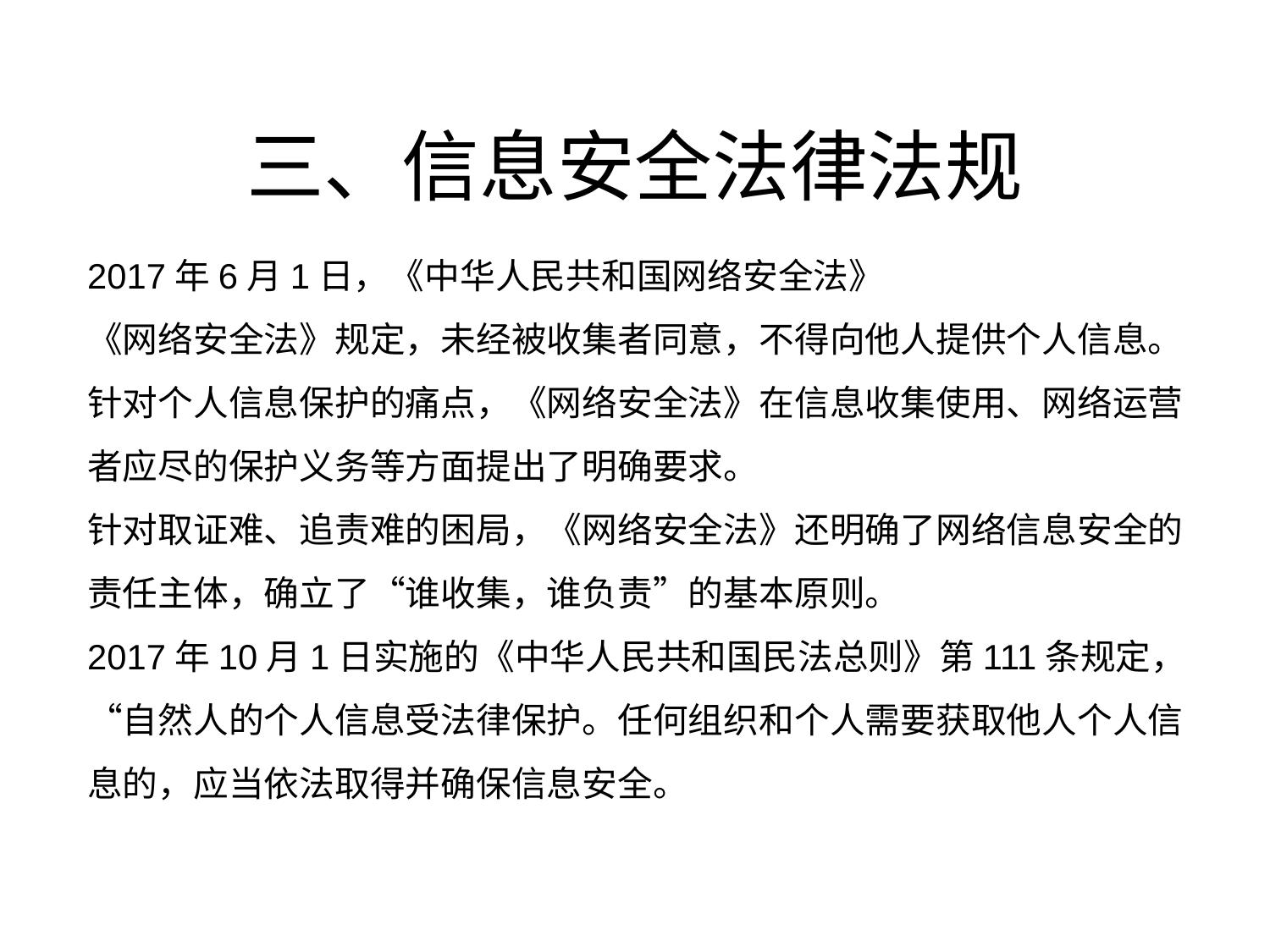

# 三、信息安全法律法规
2017年6月1日，《中华人民共和国网络安全法》
《网络安全法》规定，未经被收集者同意，不得向他人提供个人信息。针对个人信息保护的痛点，《网络安全法》在信息收集使用、网络运营者应尽的保护义务等方面提出了明确要求。
针对取证难、追责难的困局，《网络安全法》还明确了网络信息安全的责任主体，确立了“谁收集，谁负责”的基本原则。
2017年10月1日实施的《中华人民共和国民法总则》第111条规定，“自然人的个人信息受法律保护。任何组织和个人需要获取他人个人信息的，应当依法取得并确保信息安全。